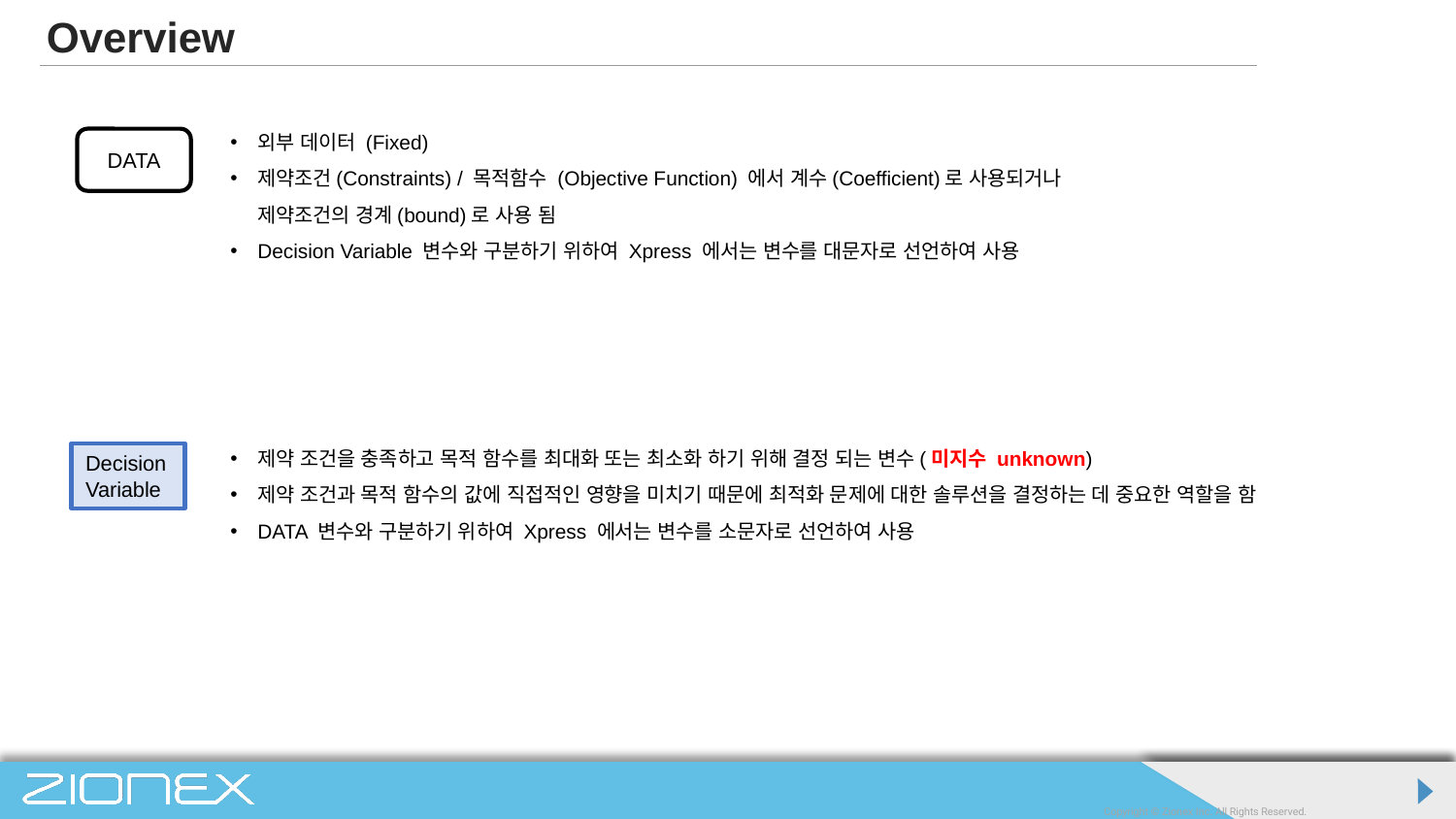

# Overview
외부 데이터 (Fixed)
제약조건(Constraints) / 목적함수 (Objective Function) 에서 계수(Coefficient)로 사용되거나
제약조건의 경계(bound)로 사용 됨
Decision Variable 변수와 구분하기 위하여 Xpress 에서는 변수를 대문자로 선언하여 사용
DATA
제약 조건을 충족하고 목적 함수를 최대화 또는 최소화 하기 위해 결정 되는 변수(미지수 unknown)
제약 조건과 목적 함수의 값에 직접적인 영향을 미치기 때문에 최적화 문제에 대한 솔루션을 결정하는 데 중요한 역할을 함
DATA 변수와 구분하기 위하여 Xpress 에서는 변수를 소문자로 선언하여 사용
Decision Variable